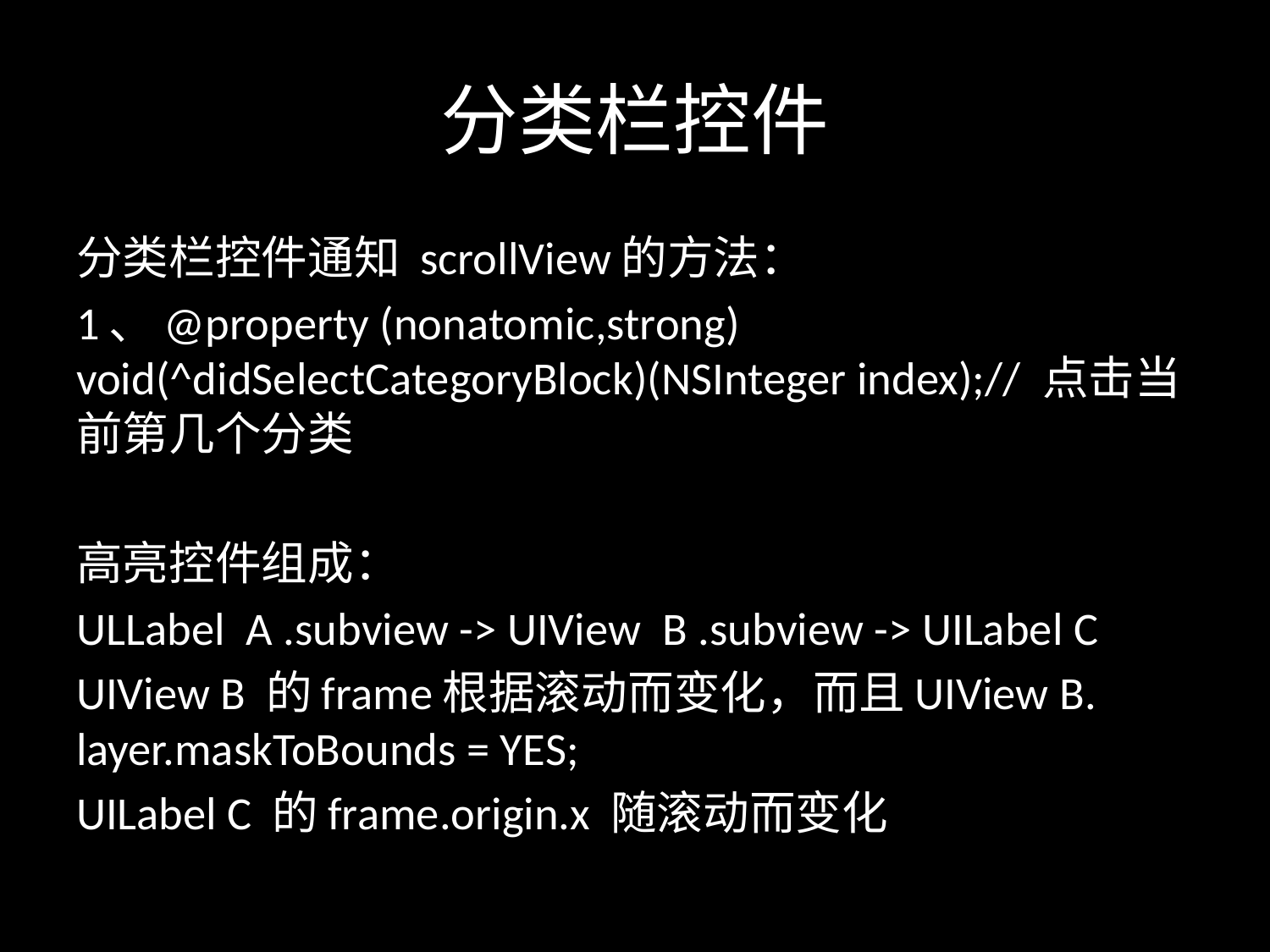

# 分类栏控件
分类栏控件通知 scrollView的方法：
1、@property (nonatomic,strong) void(^didSelectCategoryBlock)(NSInteger index);// 点击当前第几个分类

高亮控件组成：
ULLabel  A .subview -> UIView  B .subview -> UILabel C
UIView B 的frame根据滚动而变化，而且UIView B. layer.maskToBounds = YES;
UILabel C 的frame.origin.x 随滚动而变化